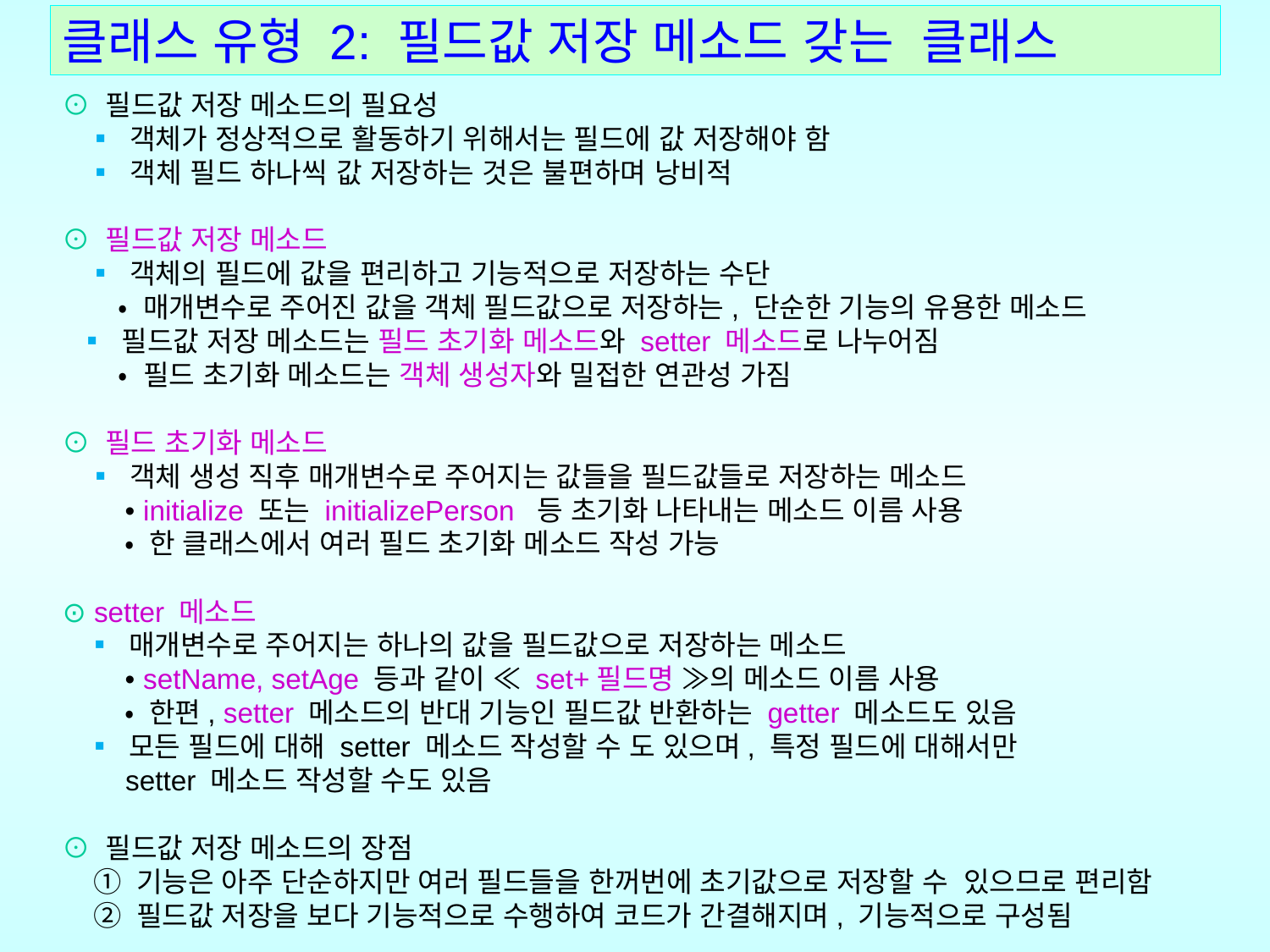

# 클래스 유형 2: 필드값 저장 메소드 갖는  클래스
⊙ 필드값 저장 메소드의 필요성
   ▪ 객체가 정상적으로 활동하기 위해서는 필드에 값 저장해야 함
   ▪ 객체 필드 하나씩 값 저장하는 것은 불편하며 낭비적

⊙ 필드값 저장 메소드
   ▪ 객체의 필드에 값을 편리하고 기능적으로 저장하는 수단
       • 매개변수로 주어진 값을 객체 필드값으로 저장하는, 단순한 기능의 유용한 메소드
  ▪ 필드값 저장 메소드는 필드 초기화 메소드와 setter 메소드로 나누어짐
       • 필드 초기화 메소드는 객체 생성자와 밀접한 연관성 가짐

⊙ 필드 초기화 메소드
   ▪ 객체 생성 직후 매개변수로 주어지는 값들을 필드값들로 저장하는 메소드
        • initialize 또는 initializePerson  등 초기화 나타내는 메소드 이름 사용
        • 한 클래스에서 여러 필드 초기화 메소드 작성 가능

⊙ setter 메소드
   ▪ 매개변수로 주어지는 하나의 값을 필드값으로 저장하는 메소드
        • setName, setAge 등과 같이 ≪ set+필드명 ≫의 메소드 이름 사용
        • 한편, setter 메소드의 반대 기능인 필드값 반환하는 getter 메소드도 있음
   ▪ 모든 필드에 대해 setter 메소드 작성할 수 도 있으며, 특정 필드에 대해서만
        setter 메소드 작성할 수도 있음

⊙ 필드값 저장 메소드의 장점
    ① 기능은 아주 단순하지만 여러 필드들을 한꺼번에 초기값으로 저장할 수  있으므로 편리함
    ② 필드값 저장을 보다 기능적으로 수행하여 코드가 간결해지며, 기능적으로 구성됨